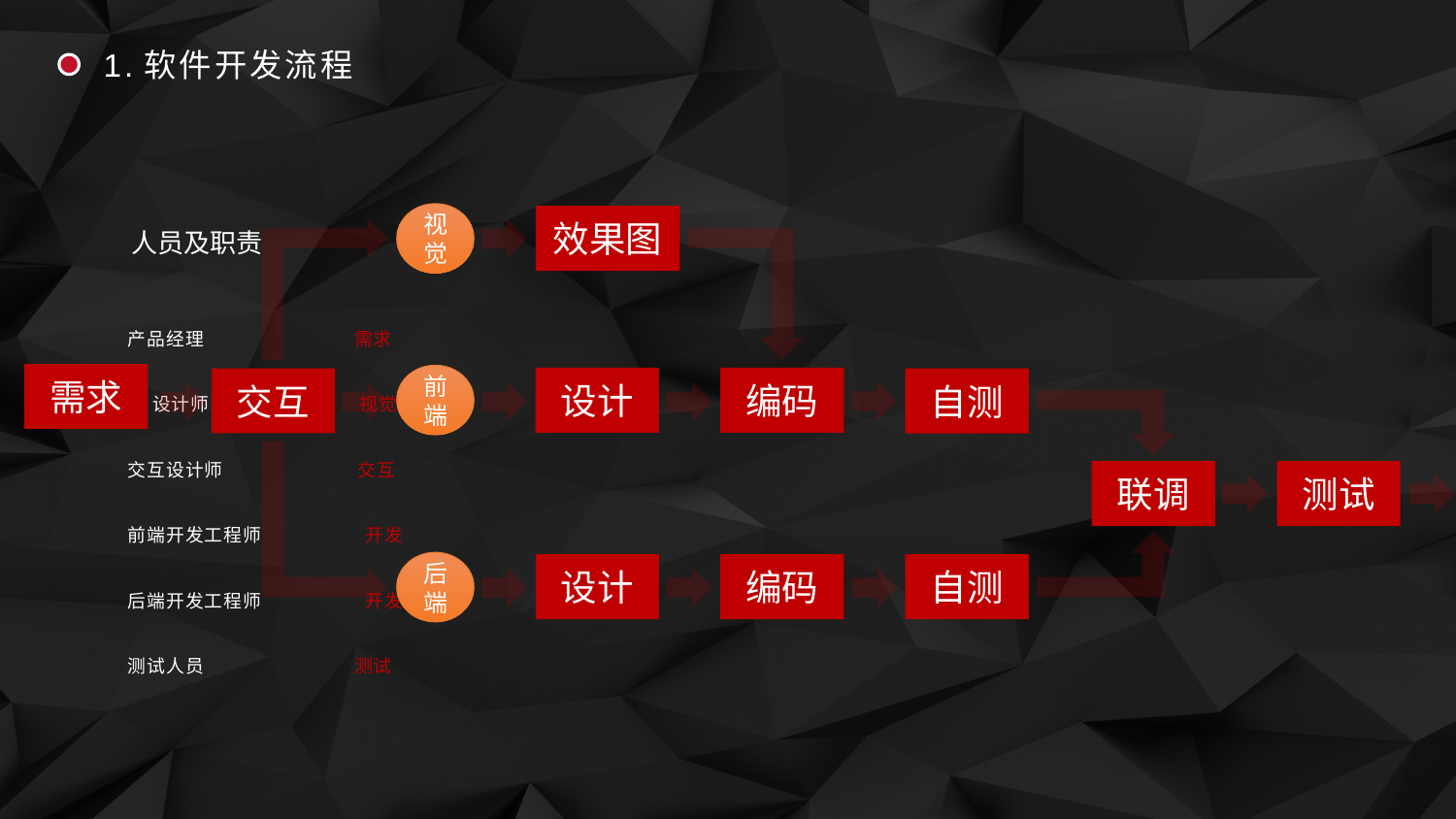

1.软件开发流程

视觉
效果图

需求
前端
设计
编码
交互
自测

联调
测试

后端
设计
编码
自测

人员及职责
产品经理                             需求
UI设计师                             视觉
交互设计师                          交互
前端开发工程师                    开发
后端开发工程师                    开发
测试人员                             测试